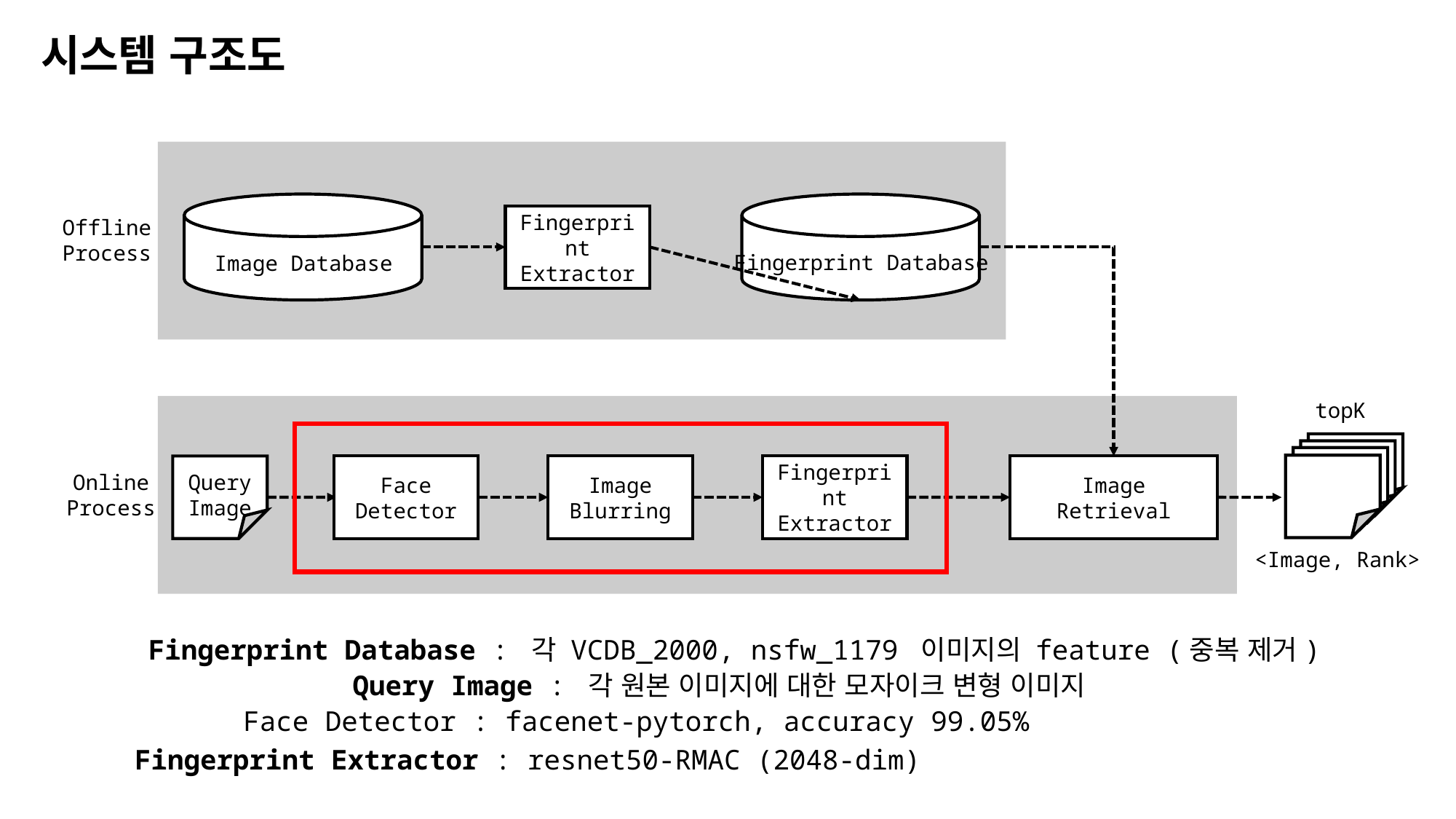

시스템 구조도

Fingerprint
Extractor
Offline
Process
Fingerprint Database
Image Database
topK

Face
Detector
Image
Blurring
Fingerprint
Extractor
Image
Retrieval

Query
Image
Online
Process
<Image, Rank>
Fingerprint Database : 각 VCDB_2000, nsfw_1179 이미지의 feature (중복 제거)
Query Image : 각 원본 이미지에 대한 모자이크 변형 이미지
Face Detector : facenet-pytorch, accuracy 99.05%
Fingerprint Extractor : resnet50-RMAC (2048-dim)